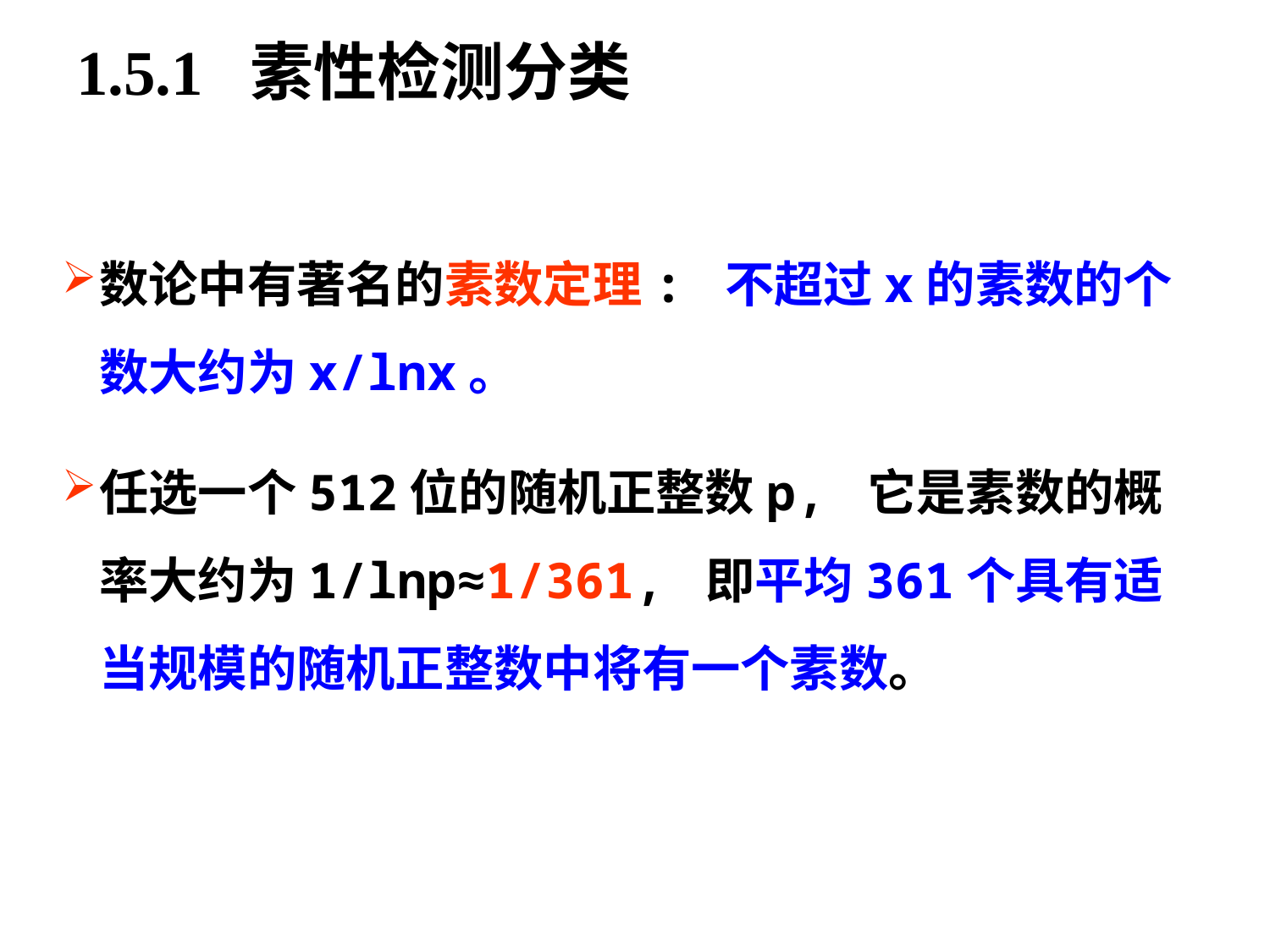

5.1.1 素性测试-基本概念
# 1.5.1  素性检测分类
数论中有著名的素数定理: 不超过x的素数的个数大约为x/lnx。
任选一个512位的随机正整数p, 它是素数的概率大约为1/lnp≈1/361, 即平均361个具有适当规模的随机正整数中将有一个素数。